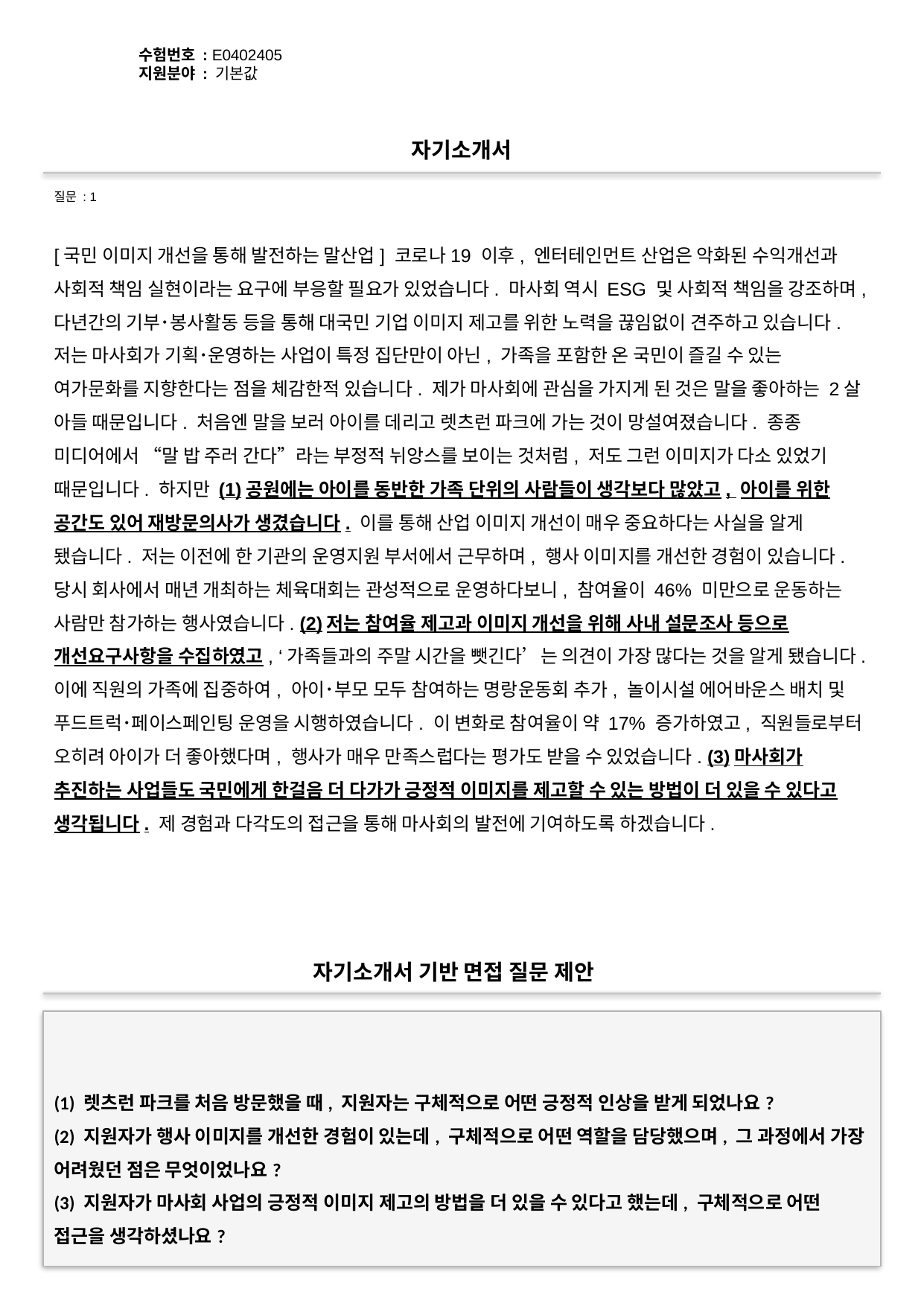

수험번호 : E0402405
지원분야 : 기본값
#

자기소개서

질문 : 1

[국민 이미지 개선을 통해 발전하는 말산업] 코로나19 이후, 엔터테인먼트 산업은 악화된 수익개선과 사회적 책임 실현이라는 요구에 부응할 필요가 있었습니다. 마사회 역시 ESG 및 사회적 책임을 강조하며, 다년간의 기부･봉사활동 등을 통해 대국민 기업 이미지 제고를 위한 노력을 끊임없이 견주하고 있습니다. 저는 마사회가 기획･운영하는 사업이 특정 집단만이 아닌, 가족을 포함한 온 국민이 즐길 수 있는 여가문화를 지향한다는 점을 체감한적 있습니다. 제가 마사회에 관심을 가지게 된 것은 말을 좋아하는 2살 아들 때문입니다. 처음엔 말을 보러 아이를 데리고 렛츠런 파크에 가는 것이 망설여졌습니다. 종종 미디어에서 “말 밥 주러 간다”라는 부정적 뉘앙스를 보이는 것처럼, 저도 그런 이미지가 다소 있었기 때문입니다. 하지만 (1)공원에는 아이를 동반한 가족 단위의 사람들이 생각보다 많았고, 아이를 위한 공간도 있어 재방문의사가 생겼습니다. 이를 통해 산업 이미지 개선이 매우 중요하다는 사실을 알게 됐습니다. 저는 이전에 한 기관의 운영지원 부서에서 근무하며, 행사 이미지를 개선한 경험이 있습니다. 당시 회사에서 매년 개최하는 체육대회는 관성적으로 운영하다보니, 참여율이 46% 미만으로 운동하는 사람만 참가하는 행사였습니다. (2)저는 참여율 제고과 이미지 개선을 위해 사내 설문조사 등으로 개선요구사항을 수집하였고, ‘가족들과의 주말 시간을 뺏긴다’는 의견이 가장 많다는 것을 알게 됐습니다. 이에 직원의 가족에 집중하여, 아이･부모 모두 참여하는 명랑운동회 추가, 놀이시설 에어바운스 배치 및 푸드트럭･페이스페인팅 운영을 시행하였습니다. 이 변화로 참여율이 약 17% 증가하였고, 직원들로부터 오히려 아이가 더 좋아했다며, 행사가 매우 만족스럽다는 평가도 받을 수 있었습니다. (3)마사회가 추진하는 사업들도 국민에게 한걸음 더 다가가 긍정적 이미지를 제고할 수 있는 방법이 더 있을 수 있다고 생각됩니다. 제 경험과 다각도의 접근을 통해 마사회의 발전에 기여하도록 하겠습니다.

자기소개서 기반 면접 질문 제안

(1) 렛츠런 파크를 처음 방문했을 때, 지원자는 구체적으로 어떤 긍정적 인상을 받게 되었나요?
(2) 지원자가 행사 이미지를 개선한 경험이 있는데, 구체적으로 어떤 역할을 담당했으며, 그 과정에서 가장 어려웠던 점은 무엇이었나요?
(3) 지원자가 마사회 사업의 긍정적 이미지 제고의 방법을 더 있을 수 있다고 했는데, 구체적으로 어떤 접근을 생각하셨나요?